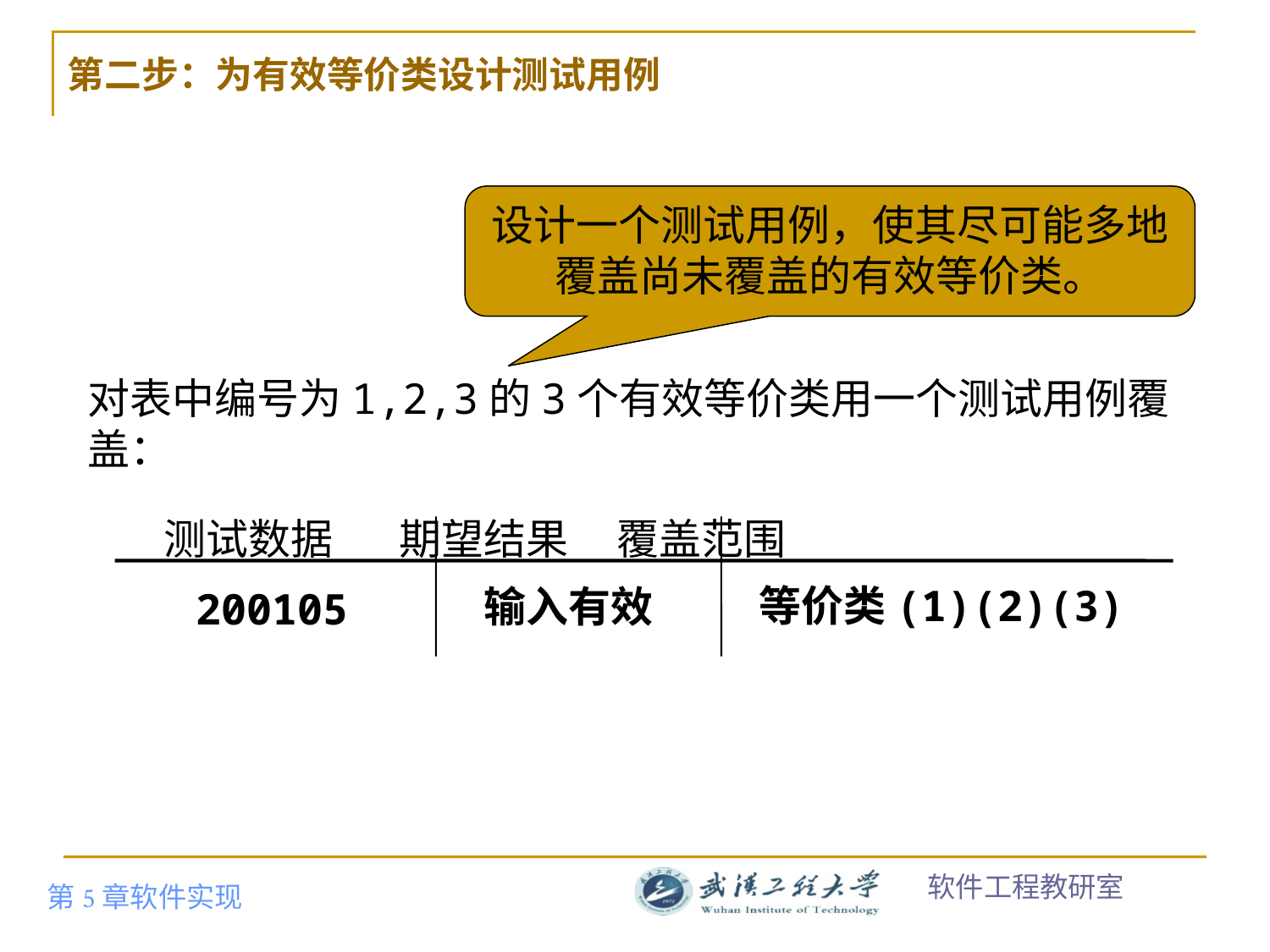

# 第二步：为有效等价类设计测试用例
设计一个测试用例，使其尽可能多地覆盖尚未覆盖的有效等价类。
对表中编号为1,2,3的3个有效等价类用一个测试用例覆盖：
  测试数据       期望结果     覆盖范围

等价类(1)(2)(3)

输入有效
200105